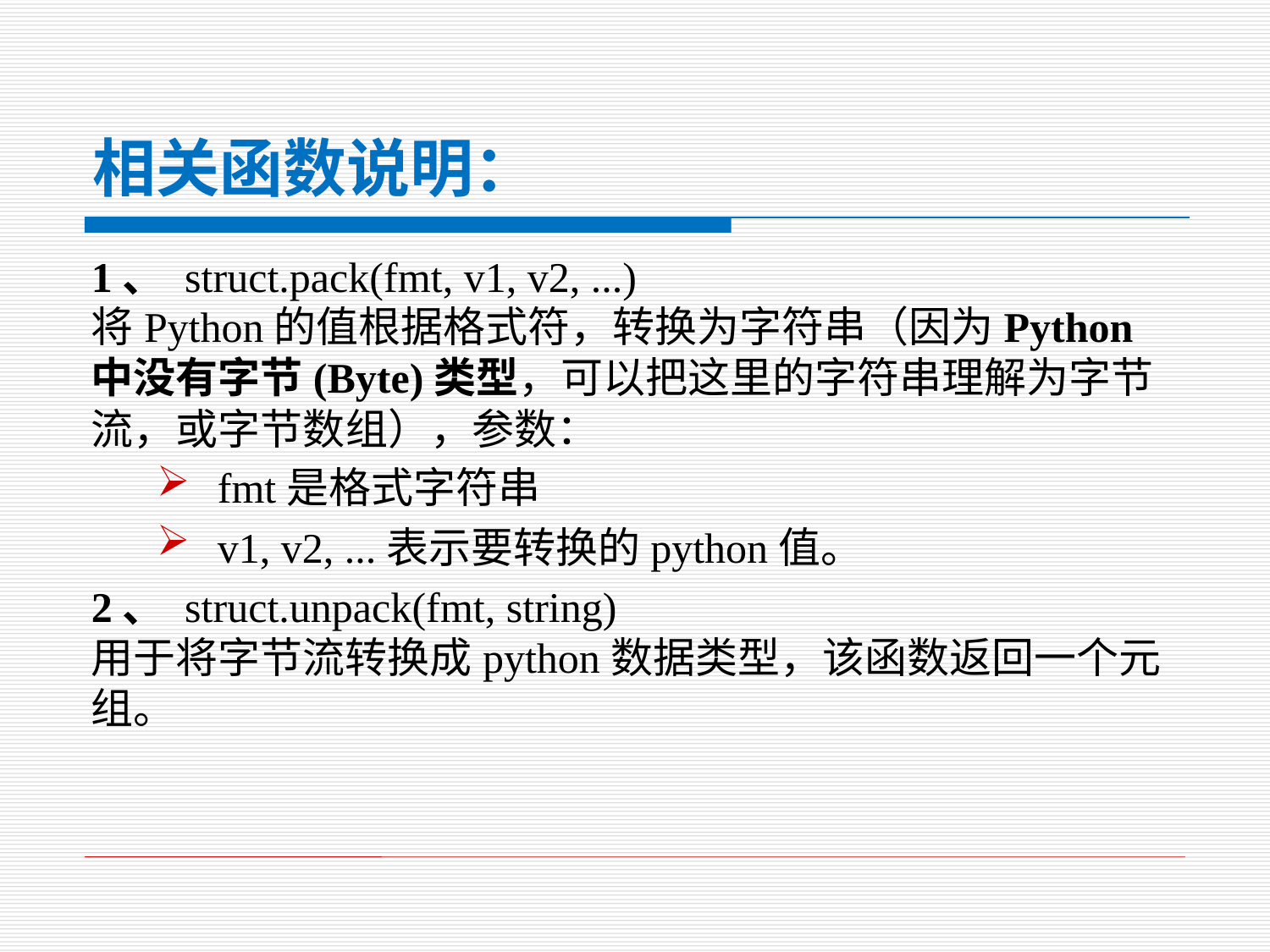

# 相关函数说明：
1、 struct.pack(fmt, v1, v2, ...)
将Python的值根据格式符，转换为字符串（因为Python中没有字节(Byte)类型，可以把这里的字符串理解为字节流，或字节数组），参数：
fmt是格式字符串
v1, v2, ...表示要转换的python值。
2、 struct.unpack(fmt, string)
用于将字节流转换成python数据类型，该函数返回一个元组。